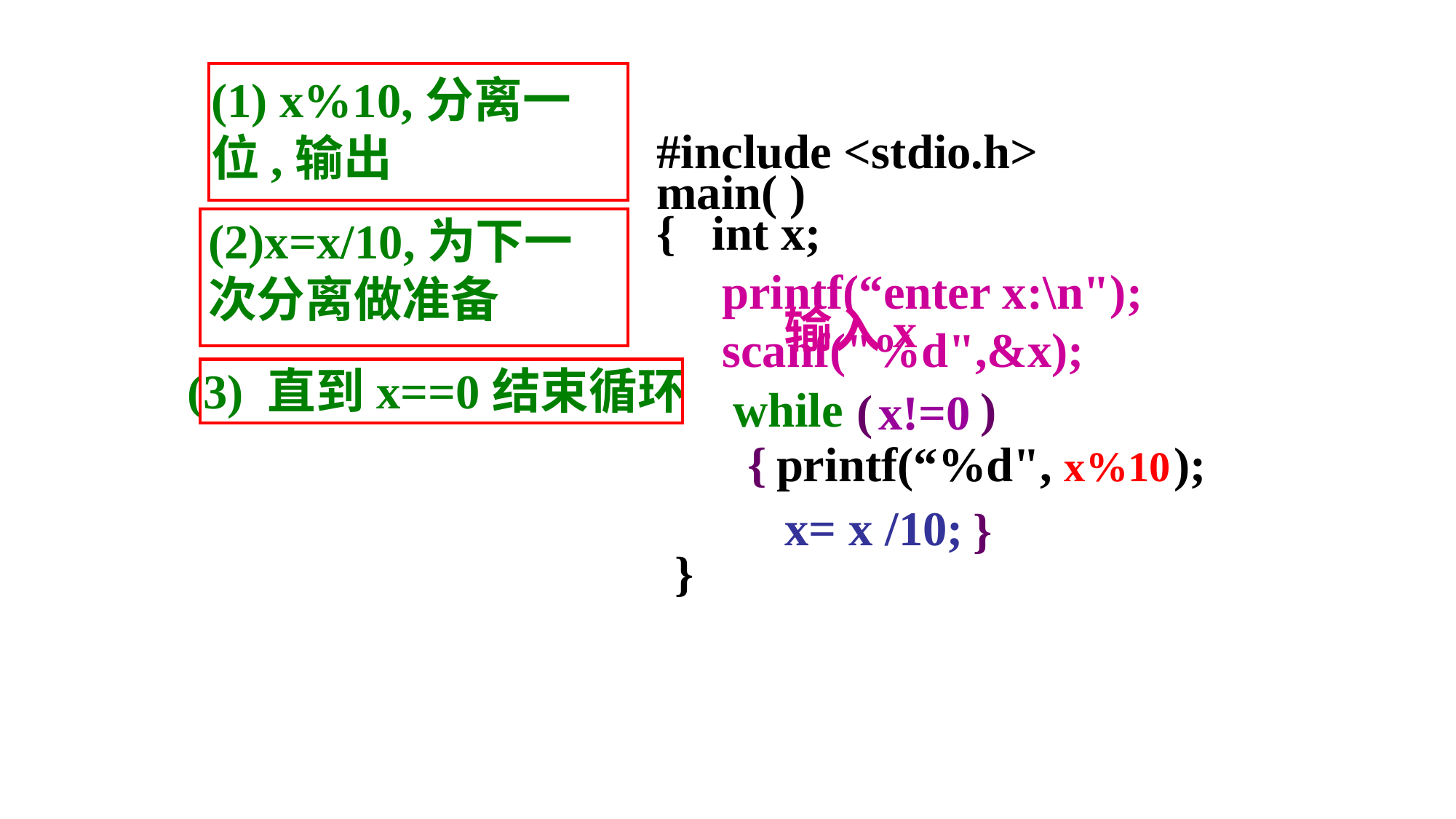

(1) x%10,分离一位,输出
#include <stdio.h>
main( )
{   int x;
(2)x=x/10,为下一次分离做准备

printf(“enter x:\n");
scanf("%d",&x);
输入x
(3) 直到x==0结束循环

while
)
(
x!=0
{
}
printf(“%d",          );
x%10
x= x /10;
}